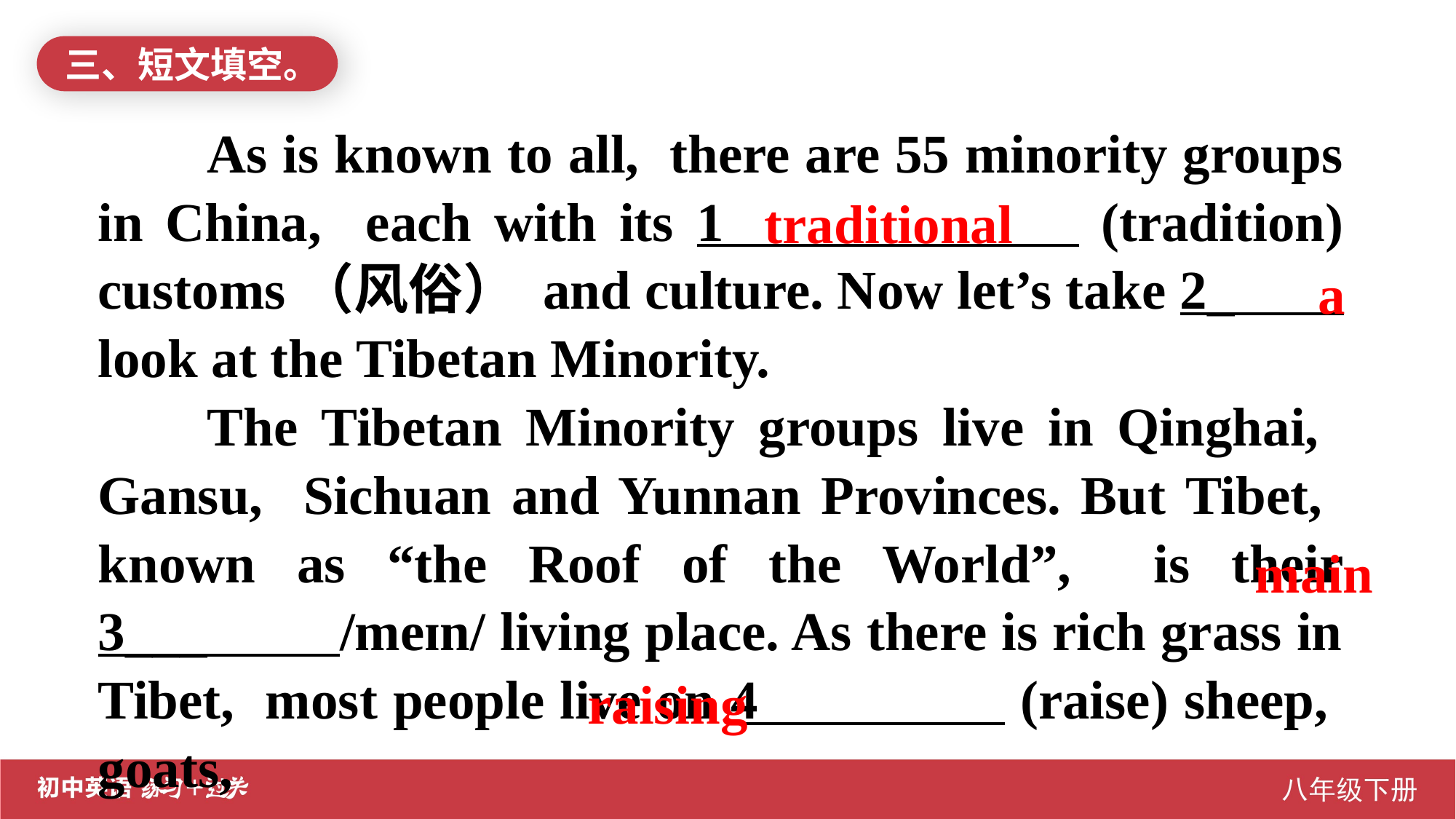

三、短文填空。
As is known to all,  there are 55 minority groups in China,  each with its 1                 (tradition) customs（风俗） and culture. Now let’s take 2_         look at the Tibetan Minority.
The Tibetan Minority groups live in Qinghai,  Gansu,  Sichuan and Yunnan Provinces. But Tibet,  known as “the Roof of the World”,  is their 3___         /meɪn/ living place. As there is rich grass in Tibet,  most people live on 4                 (raise) sheep,  goats,
traditional
a
main
raising